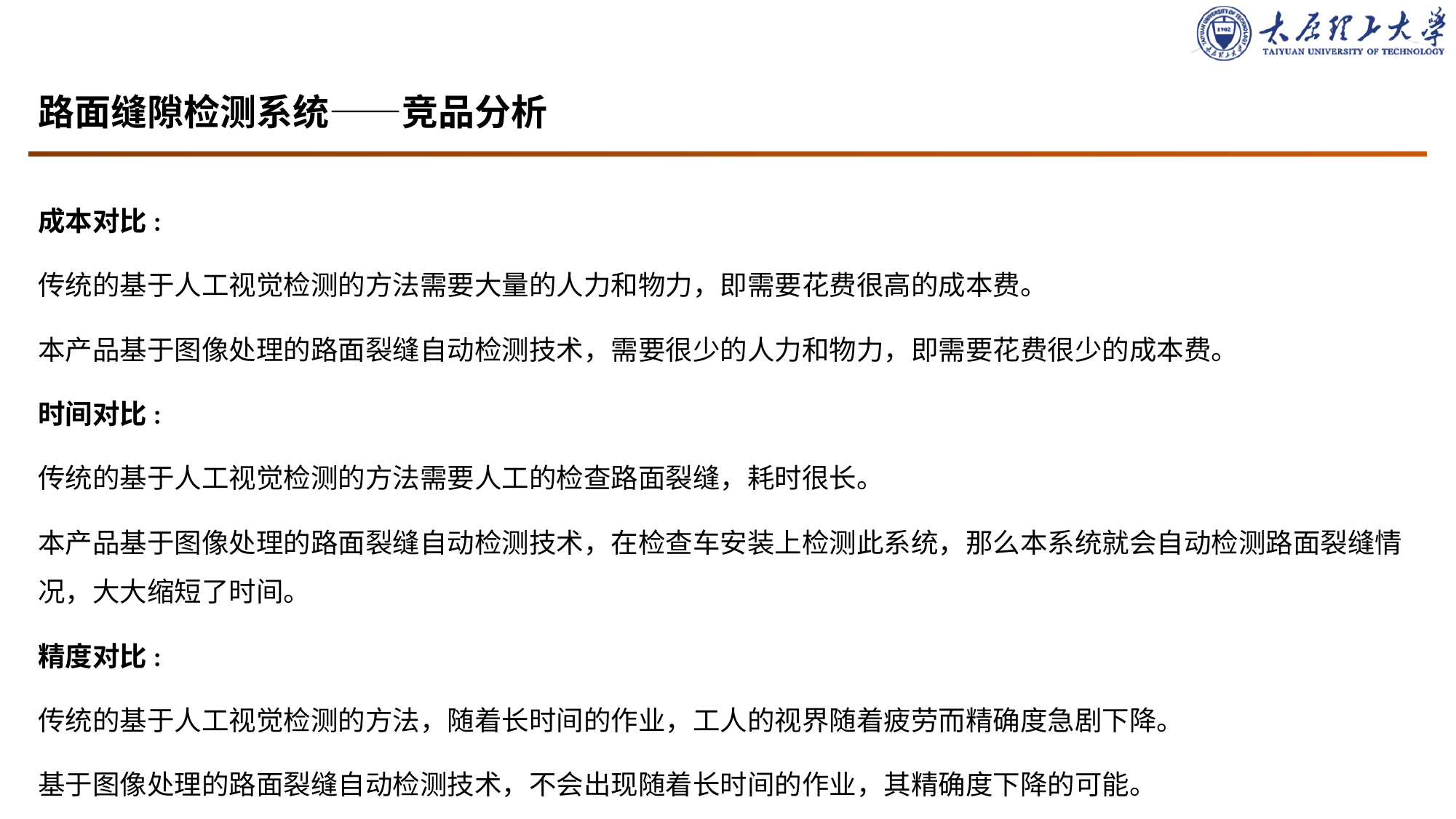

# 路面缝隙检测系统——竞品分析
成本对比:
传统的基于人工视觉检测的方法需要大量的人力和物力，即需要花费很高的成本费。
本产品基于图像处理的路面裂缝自动检测技术，需要很少的人力和物力，即需要花费很少的成本费。
时间对比:
传统的基于人工视觉检测的方法需要人工的检查路面裂缝，耗时很长。
本产品基于图像处理的路面裂缝自动检测技术，在检查车安装上检测此系统，那么本系统就会自动检测路面裂缝情况，大大缩短了时间。
精度对比:
传统的基于人工视觉检测的方法，随着长时间的作业，工人的视界随着疲劳而精确度急剧下降。
基于图像处理的路面裂缝自动检测技术，不会出现随着长时间的作业，其精确度下降的可能。